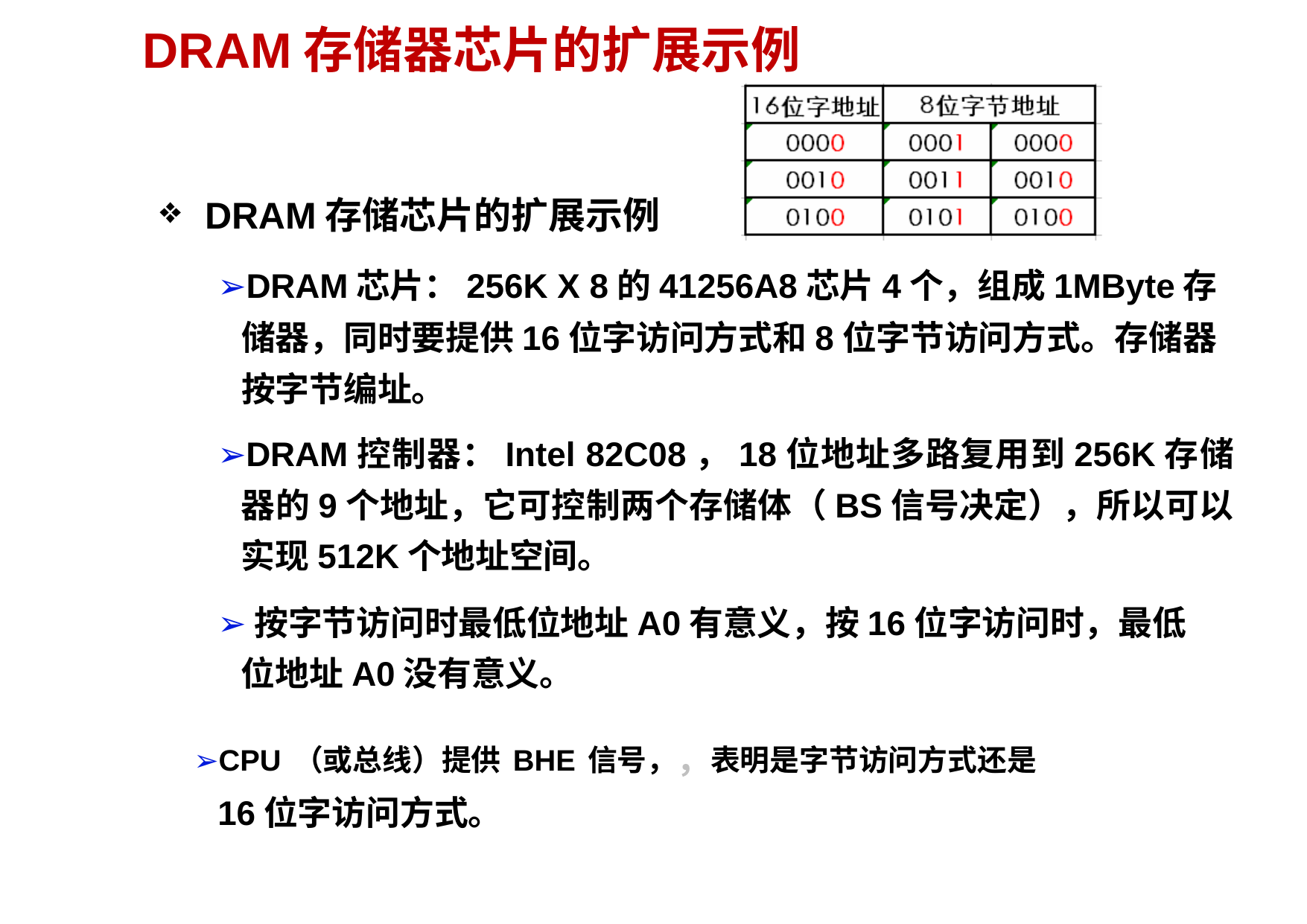

# DRAM存储器芯片的扩展示例

DRAM存储芯片的扩展示例
➢DRAM芯片：256K X 8的41256A8芯片4个，组成1MByte存储器，同时要提供16位字访问方式和8位字节访问方式。存储器按字节编址。
➢DRAM控制器：Intel 82C08，18位地址多路复用到256K存储器的9个地址，它可控制两个存储体（BS信号决定），所以可以实现512K个地址空间。
➢按字节访问时最低位地址A0有意义，按16位字访问时，最低位地址A0没有意义。
➢CPU（或总线）提供BHE信号，，表明是字节访问方式还是
16位字访问方式。